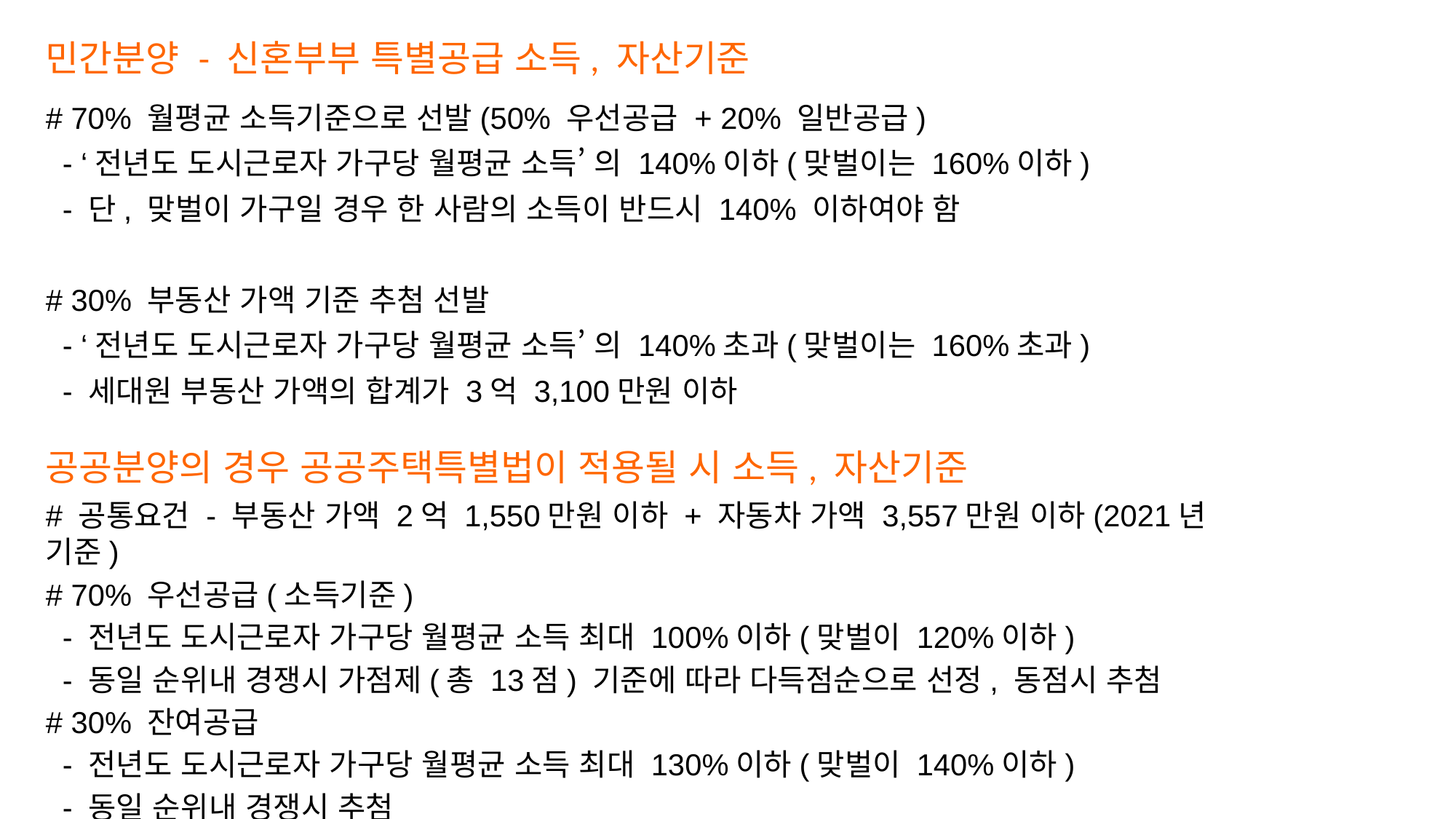

# 민간분양 - 신혼부부 특별공급 소득, 자산기준
# 70% 월평균 소득기준으로 선발(50% 우선공급 + 20% 일반공급)
  - ‘전년도 도시근로자 가구당 월평균 소득’ 의 140%이하(맞벌이는 160%이하)
  - 단, 맞벌이 가구일 경우 한 사람의 소득이 반드시 140% 이하여야 함

# 30% 부동산 가액 기준 추첨 선발
  - ‘전년도 도시근로자 가구당 월평균 소득’ 의 140%초과(맞벌이는 160%초과)
  - 세대원 부동산 가액의 합계가 3억 3,100만원 이하
공공분양의 경우 공공주택특별법이 적용될 시 소득, 자산기준

# 공통요건 - 부동산 가액 2억 1,550만원 이하 + 자동차 가액 3,557만원 이하(2021년 기준)
# 70% 우선공급(소득기준)
  - 전년도 도시근로자 가구당 월평균 소득 최대 100%이하(맞벌이 120%이하)
  - 동일 순위내 경쟁시 가점제(총 13점) 기준에 따라 다득점순으로 선정, 동점시 추첨
# 30% 잔여공급
  - 전년도 도시근로자 가구당 월평균 소득 최대 130%이하(맞벌이 140%이하)
  - 동일 순위내 경쟁시 추첨